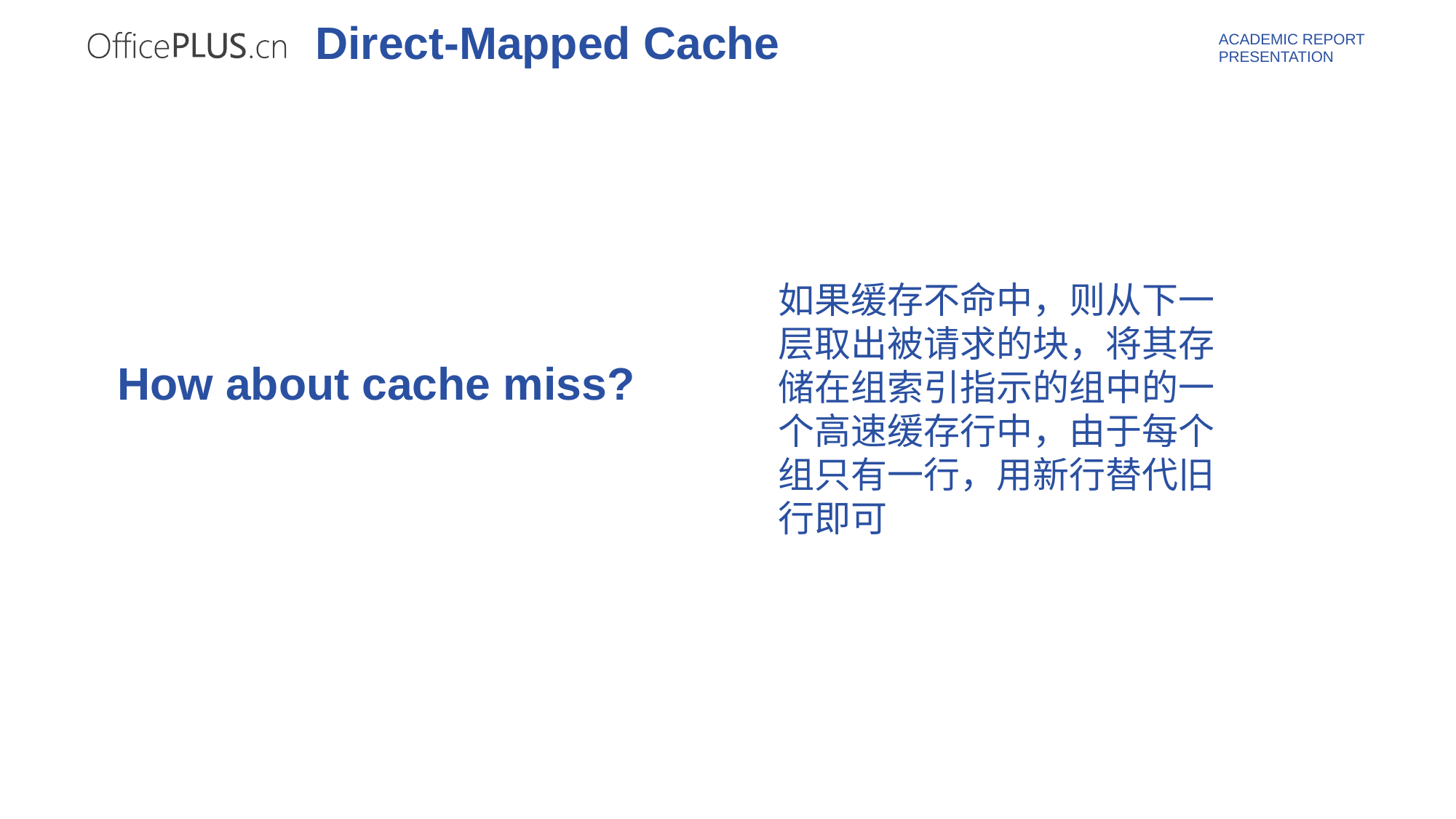

Direct-Mapped Cache
如果缓存不命中，则从下一层取出被请求的块，将其存储在组索引指示的组中的一个高速缓存行中，由于每个组只有一行，用新行替代旧行即可
How about cache miss?